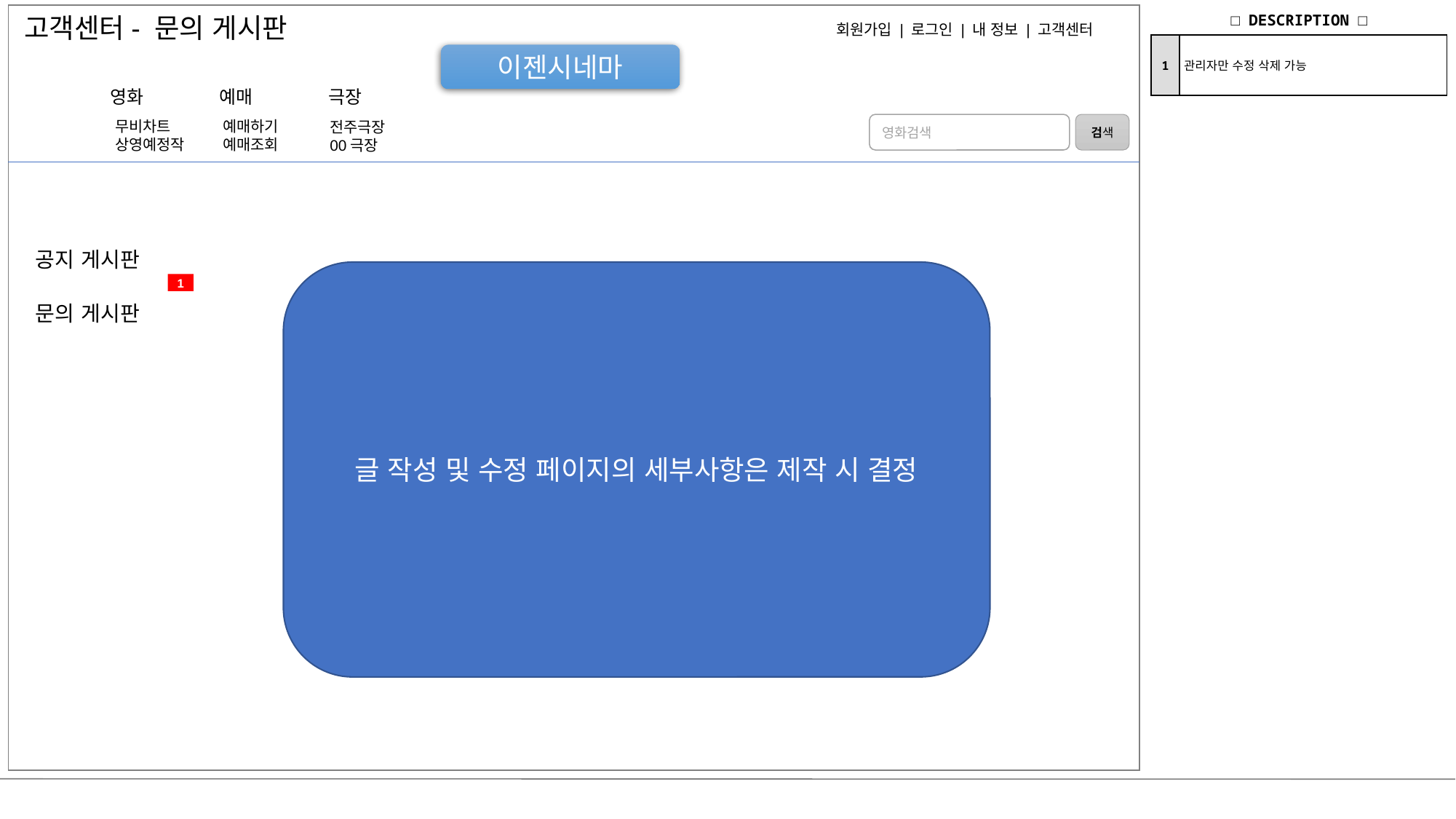

| □ DESCRIPTION □ |  |
| --- | --- |
| 1 | 관리자만 수정 삭제 가능 |
고객센터- 문의 게시판
짱구대학교
회원가입 | 로그인 | 내 정보 | 고객센터
이젠시네마

학적/수강 관리
- 학적사항 조회
영화	예매	극장
- 학적사항 조회
무비차트
상영예정작
예매하기
예매조회
전주극장
00극장
영화검색
검색
- 교과목 조회
- 교과목 조회
- 수강시간표 조회

공지 게시판
출석/성적관리
글 작성 및 수정 페이지의 세부사항은 제작 시 결정
1
- 출결 확인
문의 게시판
- 성적 조회
수강신청
- 수강신청
- 수강신청 현황조회
마이페이지
- 비밀번호 변경